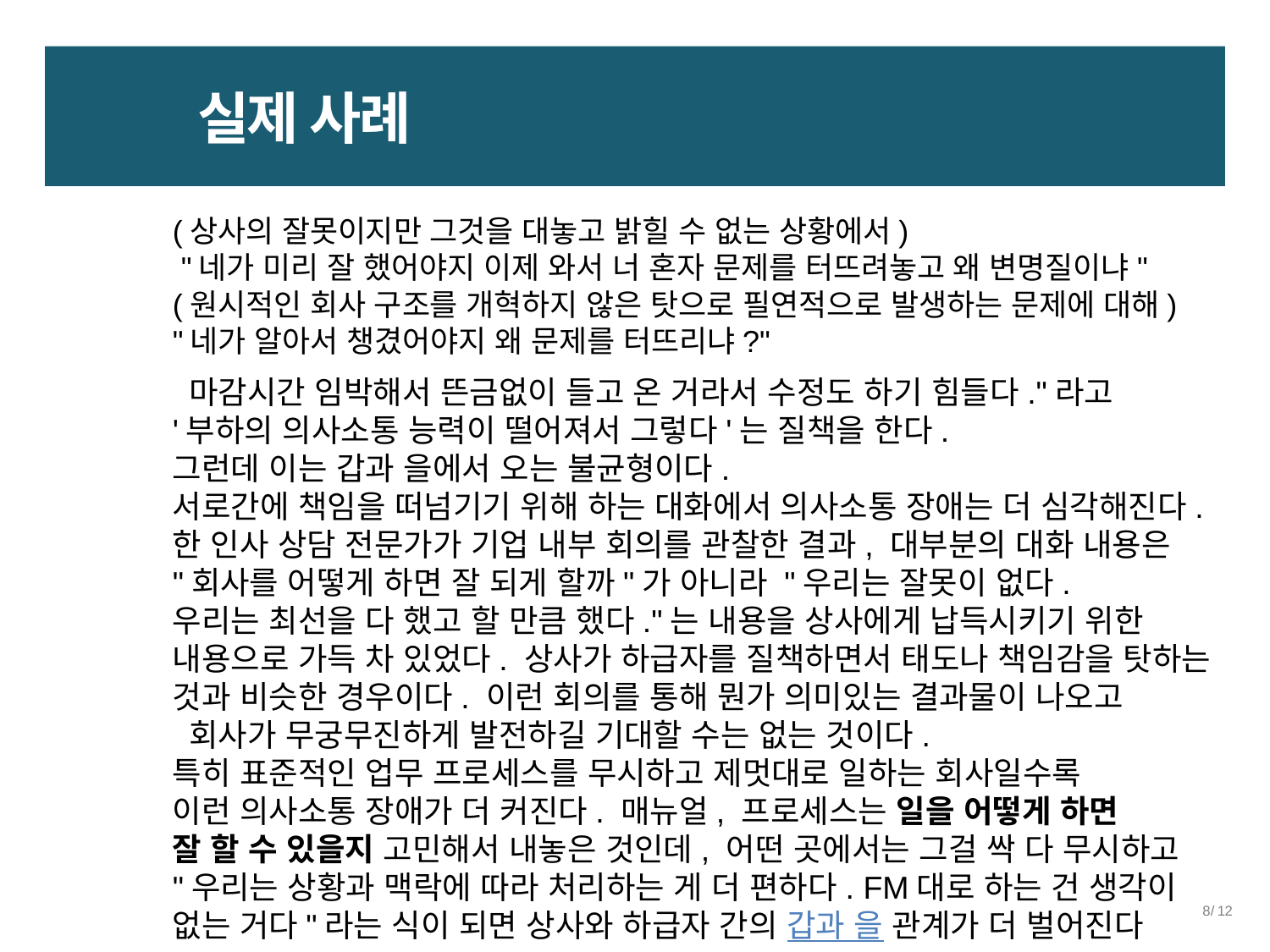

실제 사례
(상사의 잘못이지만 그것을 대놓고 밝힐 수 없는 상황에서)
 "네가 미리 잘 했어야지 이제 와서 너 혼자 문제를 터뜨려놓고 왜 변명질이냐"
(원시적인 회사 구조를 개혁하지 않은 탓으로 필연적으로 발생하는 문제에 대해)
"네가 알아서 챙겼어야지 왜 문제를 터뜨리냐?"
 마감시간 임박해서 뜬금없이 들고 온 거라서 수정도 하기 힘들다."라고
'부하의 의사소통 능력이 떨어져서 그렇다'는 질책을 한다.
그런데 이는 갑과 을에서 오는 불균형이다. 
서로간에 책임을 떠넘기기 위해 하는 대화에서 의사소통 장애는 더 심각해진다.
한 인사 상담 전문가가 기업 내부 회의를 관찰한 결과, 대부분의 대화 내용은
"회사를 어떻게 하면 잘 되게 할까"가 아니라 "우리는 잘못이 없다.
우리는 최선을 다 했고 할 만큼 했다."는 내용을 상사에게 납득시키기 위한
내용으로 가득 차 있었다. 상사가 하급자를 질책하면서 태도나 책임감을 탓하는
것과 비슷한 경우이다. 이런 회의를 통해 뭔가 의미있는 결과물이 나오고
 회사가 무궁무진하게 발전하길 기대할 수는 없는 것이다.
특히 표준적인 업무 프로세스를 무시하고 제멋대로 일하는 회사일수록
이런 의사소통 장애가 더 커진다. 매뉴얼, 프로세스는 일을 어떻게 하면
잘 할 수 있을지 고민해서 내놓은 것인데, 어떤 곳에서는 그걸 싹 다 무시하고
"우리는 상황과 맥락에 따라 처리하는 게 더 편하다. FM대로 하는 건 생각이
없는 거다"라는 식이 되면 상사와 하급자 간의 갑과 을 관계가 더 벌어진다